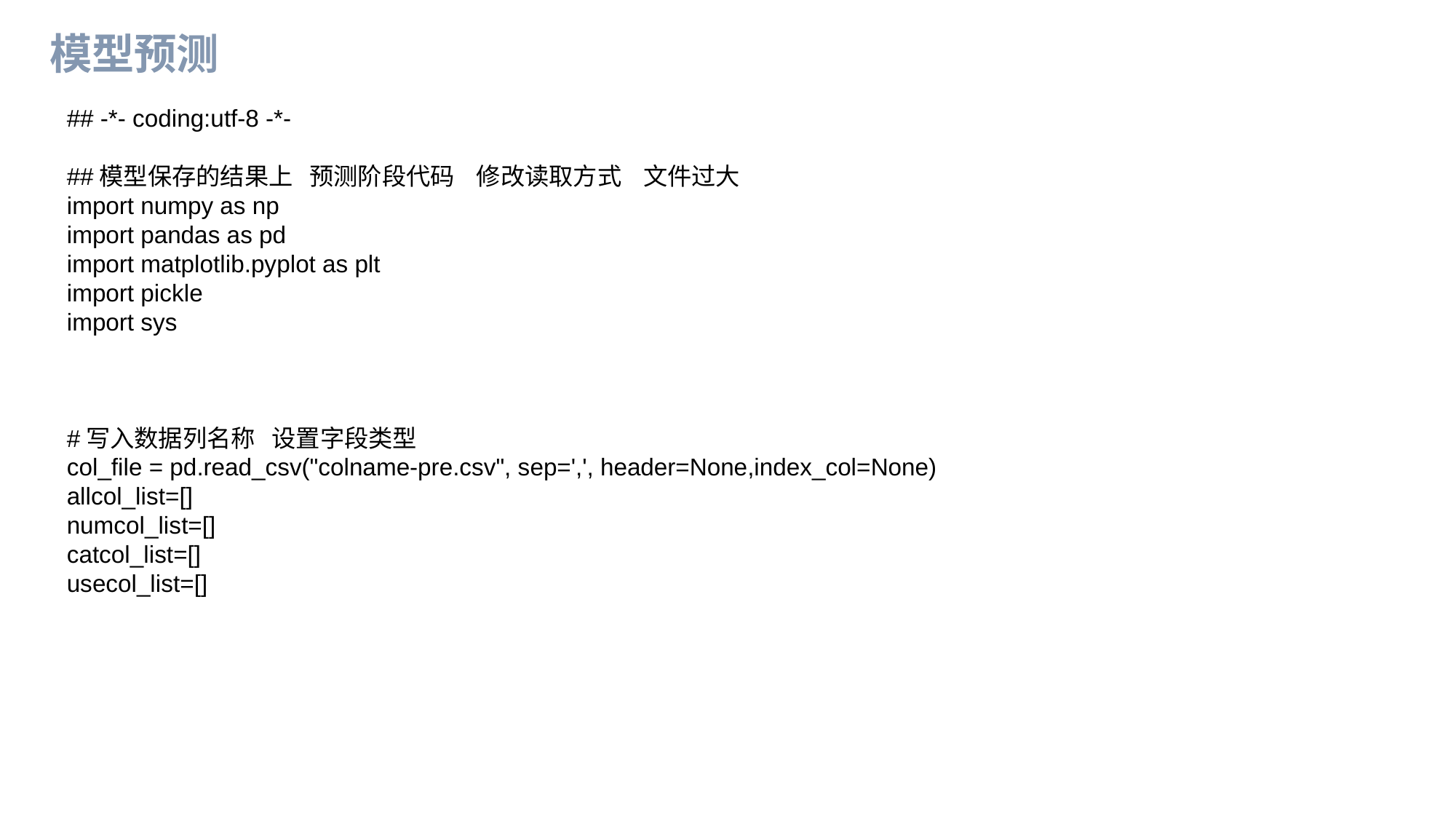

模型预测
## -*- coding:utf-8 -*-

##模型保存的结果上   预测阶段代码    修改读取方式    文件过大
import numpy as np
import pandas as pd
import matplotlib.pyplot as plt
import pickle
import sys

#写入数据列名称   设置字段类型
col_file = pd.read_csv("colname-pre.csv", sep=',', header=None,index_col=None)
allcol_list=[]
numcol_list=[]
catcol_list=[]
usecol_list=[]